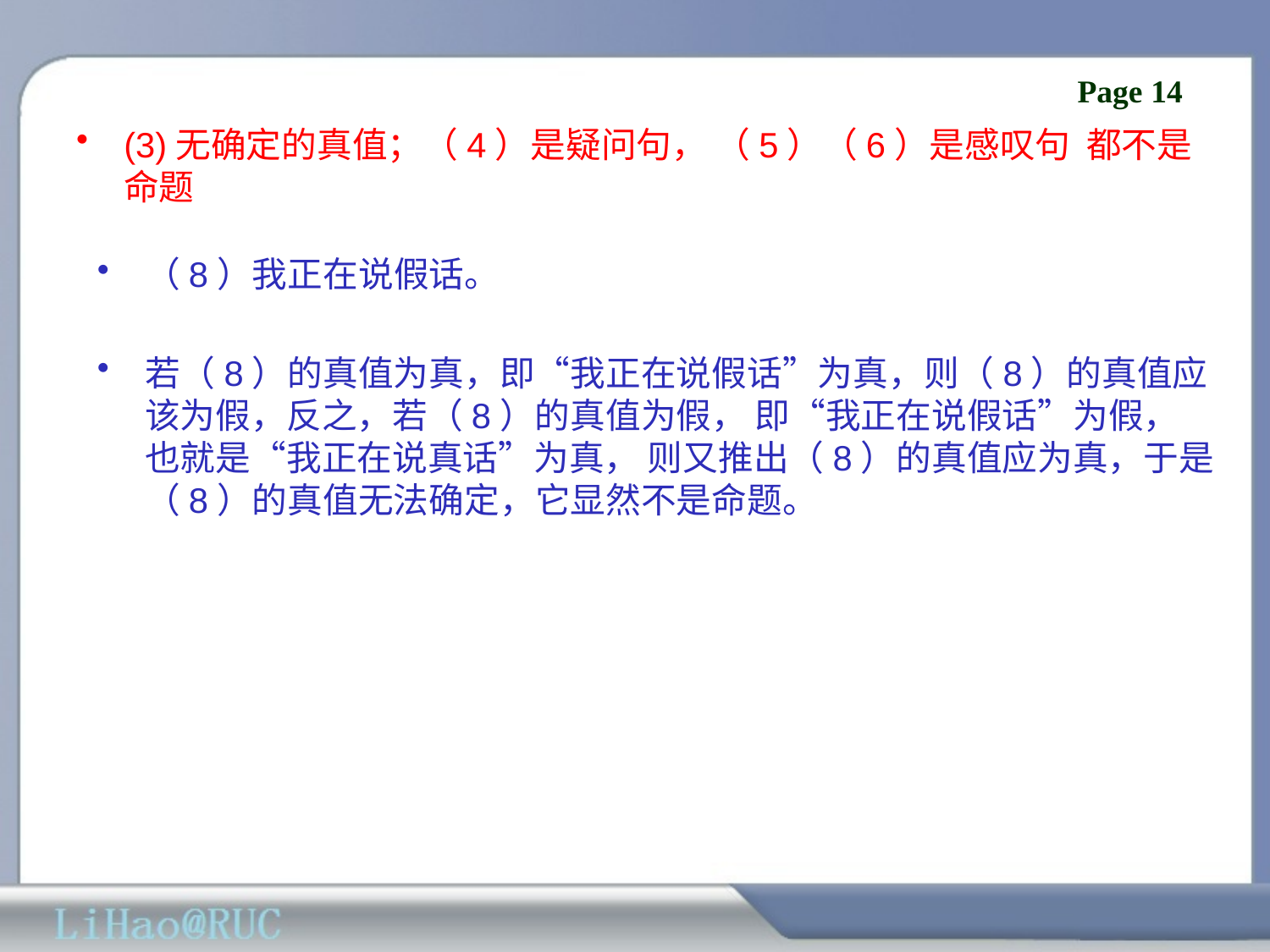

(3)无确定的真值；（4）是疑问句， （5）（6）是感叹句  都不是命题
（8）我正在说假话。

若（8）的真值为真，即“我正在说假话”为真，则（8）的真值应该为假，反之，若（8）的真值为假， 即“我正在说假话”为假， 也就是“我正在说真话”为真， 则又推出（8）的真值应为真，于是（8）的真值无法确定，它显然不是命题。